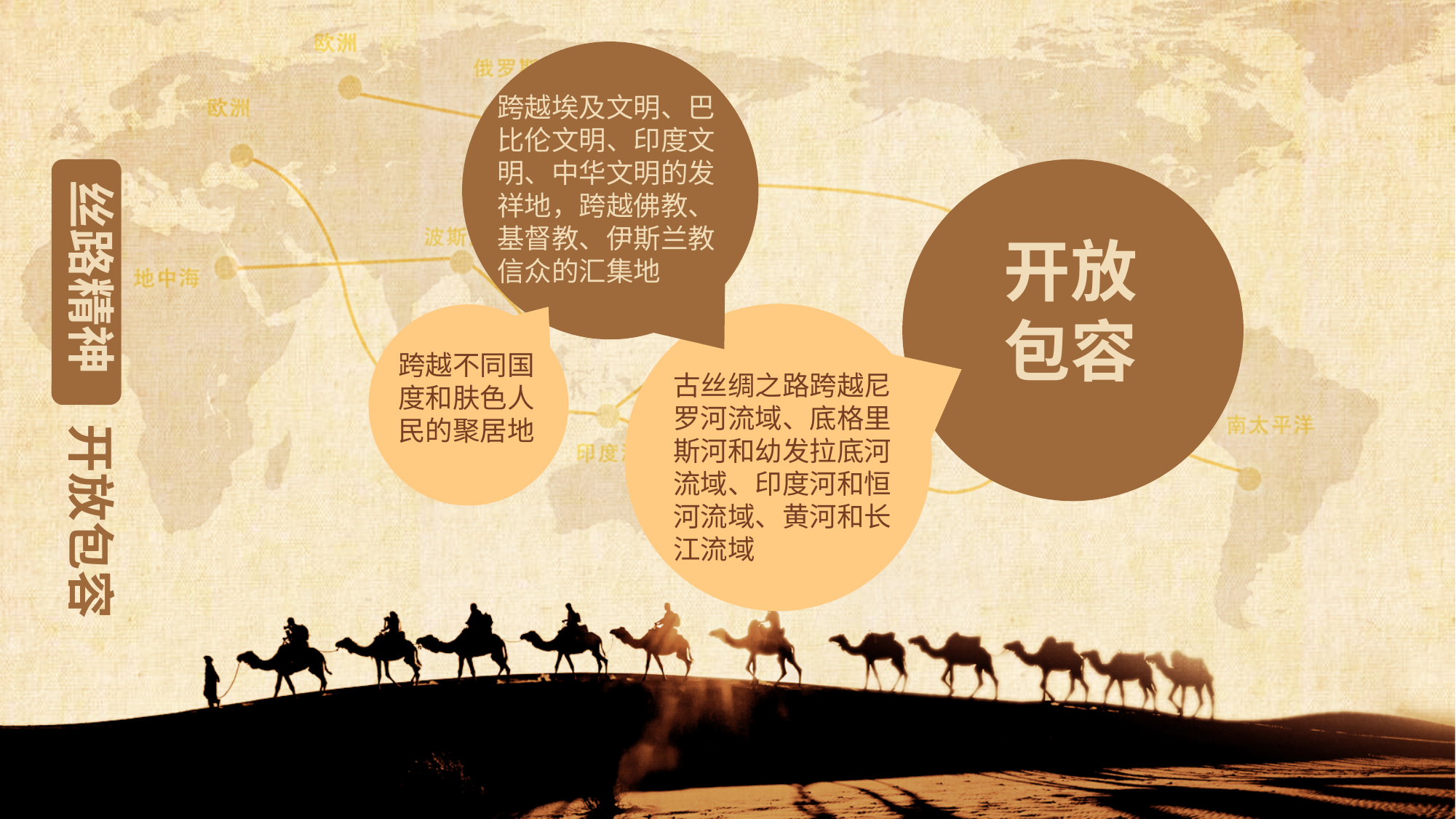

跨越埃及文明、巴比伦文明、印度文明、中华文明的发祥地，跨越佛教、基督教、伊斯兰教信众的汇集地

丝路精神

开放包容

跨越不同国度和肤色人民的聚居地
古丝绸之路跨越尼罗河流域、底格里斯河和幼发拉底河流域、印度河和恒河流域、黄河和长江流域
开放包容